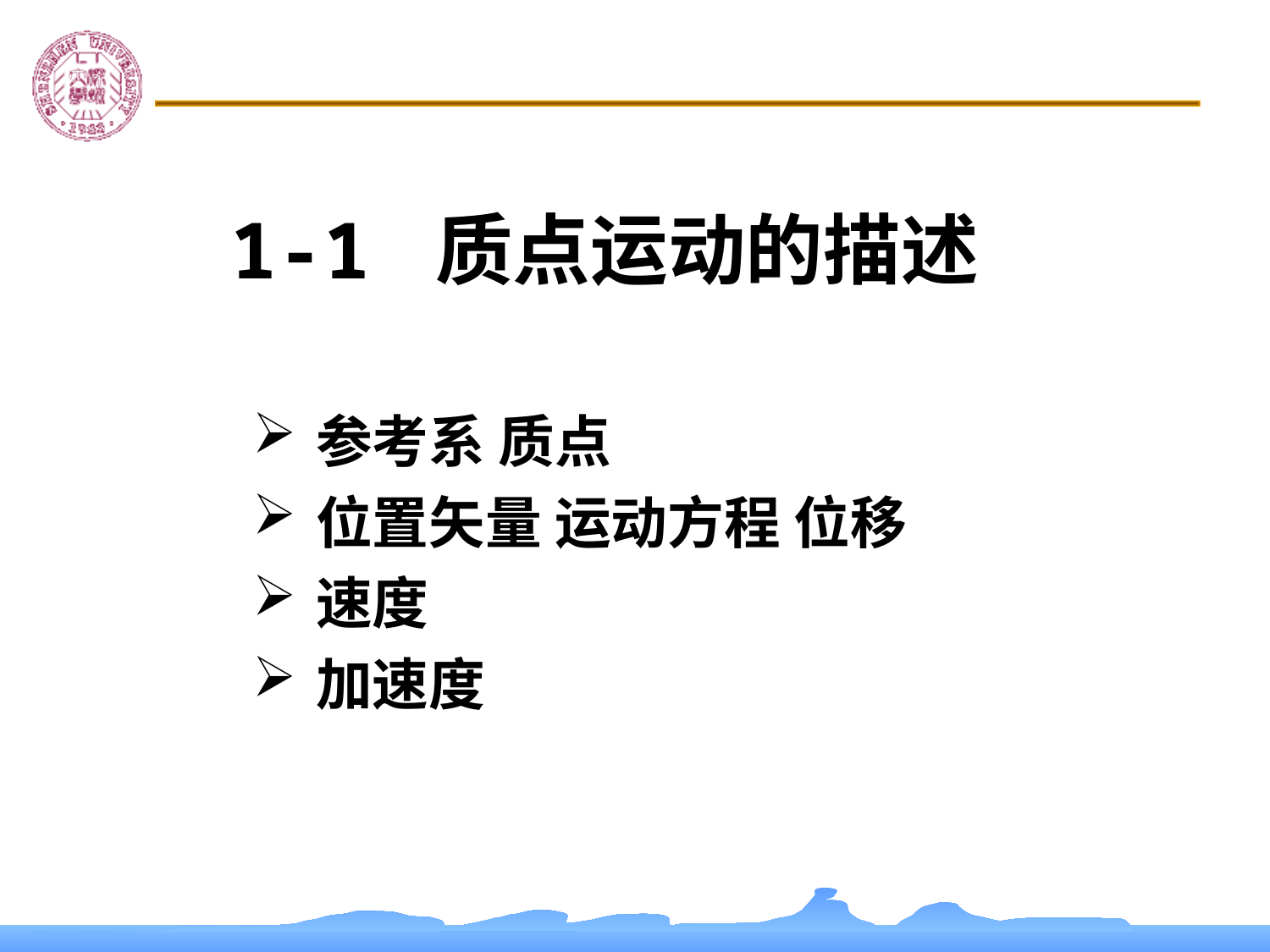

# 1-1 质点运动的描述
参考系 质点
位置矢量 运动方程 位移
速度
加速度